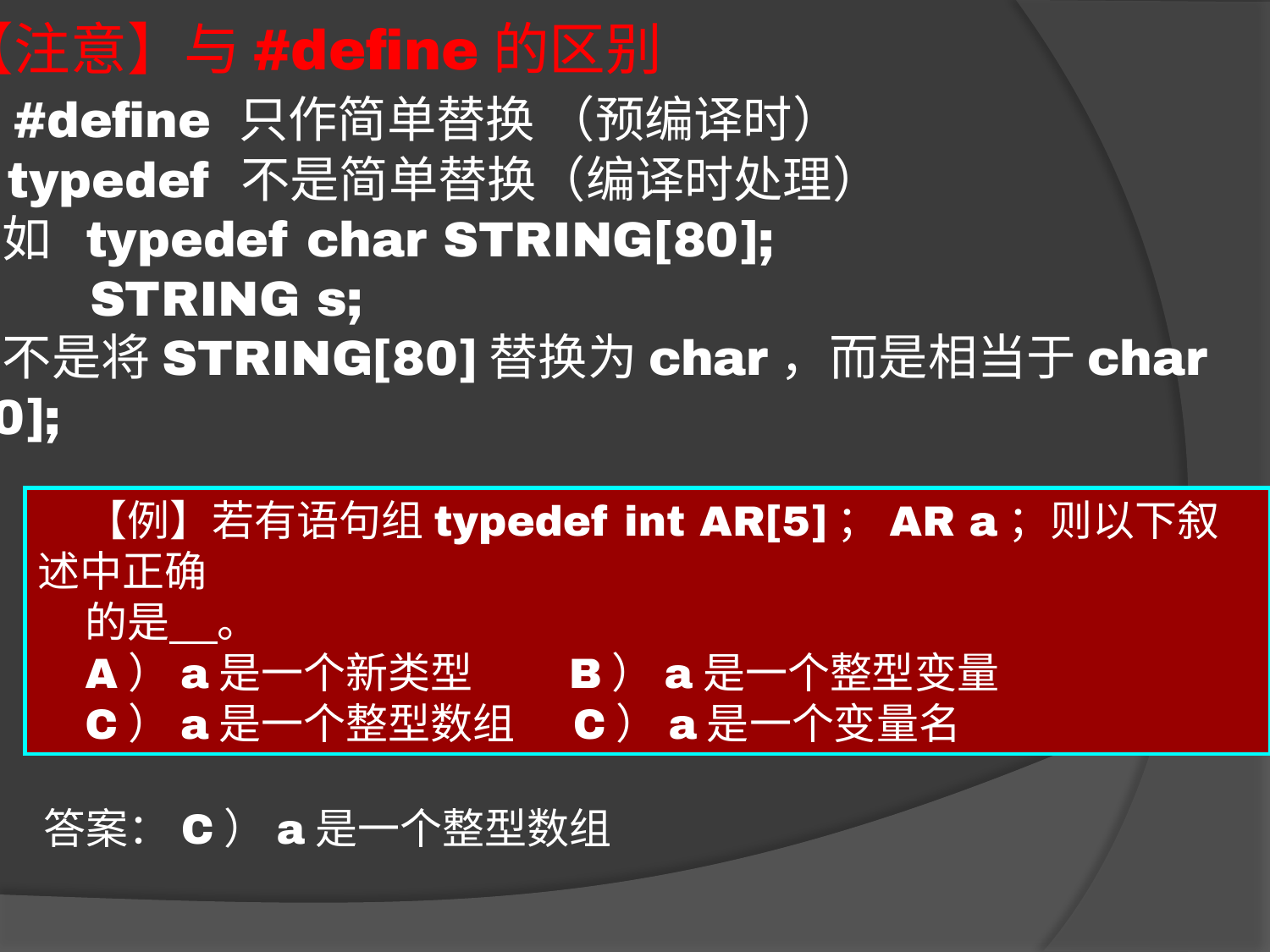

【注意】与#define的区别
   #define 只作简单替换 （预编译时）
   typedef 不是简单替换（编译时处理）
   如  typedef char STRING[80];
        STRING s;
   不是将STRING[80]替换为char，而是相当于char s[80];

【例】若有语句组typedef int AR[5]；AR a；则以下叙述中正确
的是     。
A）a是一个新类型         B）a是一个整型变量
C）a是一个整型数组     C）a是一个变量名
答案：C）a是一个整型数组